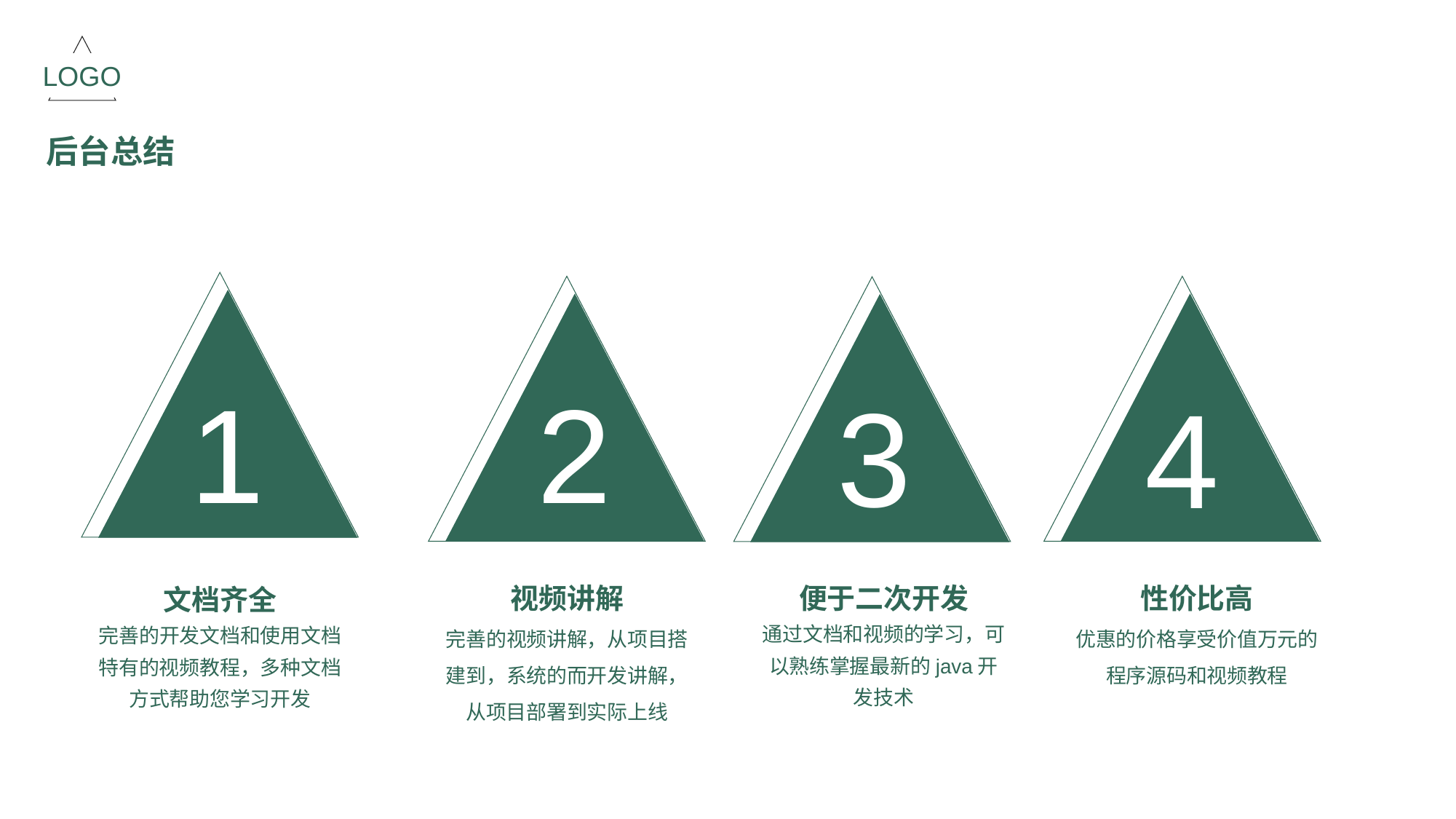

LOGO
后台总结

1
2
3
4
视频讲解
完善的视频讲解，从项目搭建到，系统的而开发讲解，从项目部署到实际上线
便于二次开发
通过文档和视频的学习，可以熟练掌握最新的java开发技术
性价比高
优惠的价格享受价值万元的程序源码和视频教程
文档齐全
完善的开发文档和使用文档
特有的视频教程，多种文档方式帮助您学习开发